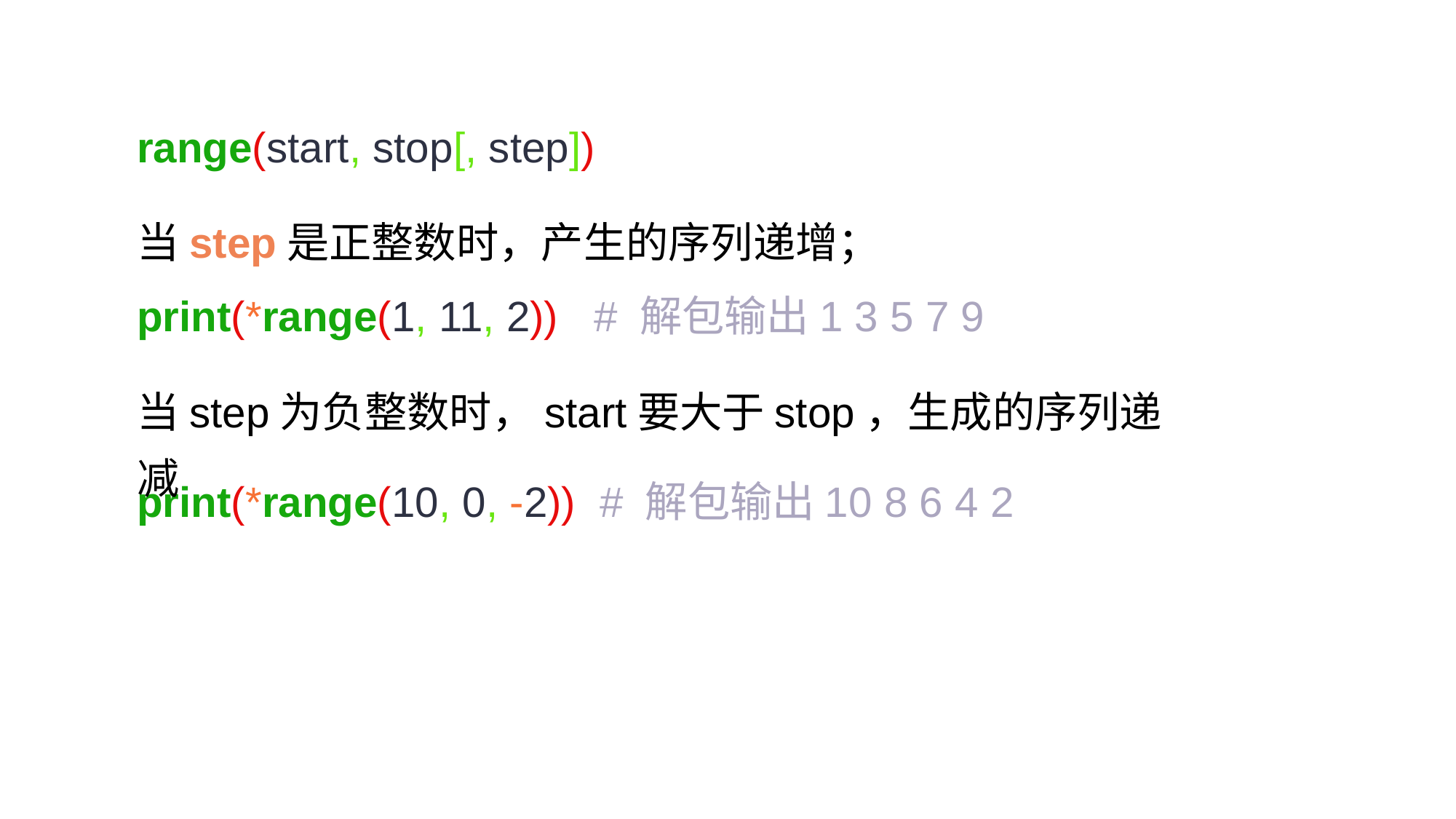

range(start, stop[, step])
当step是正整数时，产生的序列递增；
print(*range(1, 11, 2))   # 解包输出1 3 5 7 9
当step为负整数时，start要大于stop，生成的序列递减
print(*range(10, 0, -2))  # 解包输出10 8 6 4 2